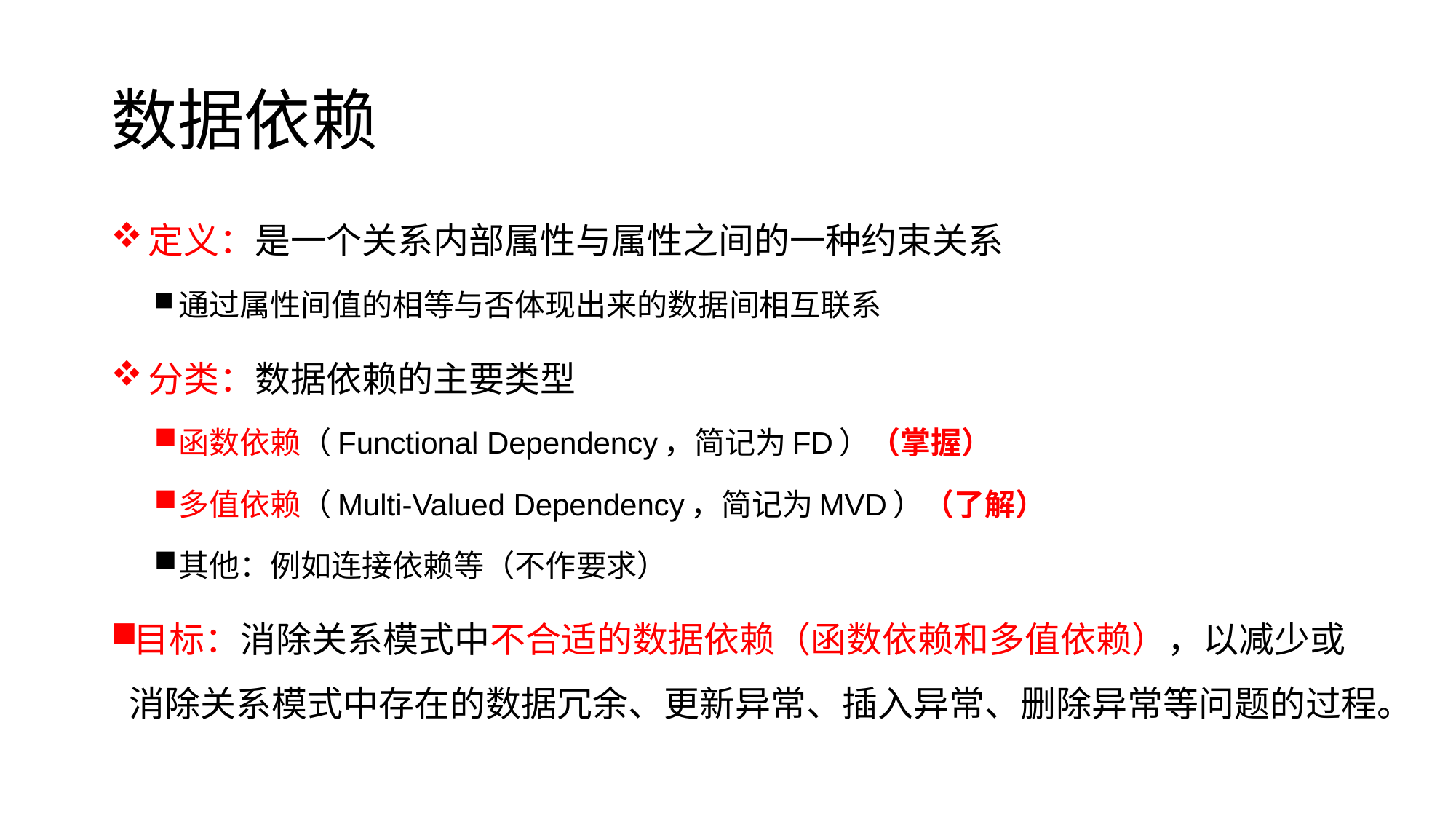

# 数据依赖
定义：是一个关系内部属性与属性之间的一种约束关系
通过属性间值的相等与否体现出来的数据间相互联系
分类：数据依赖的主要类型
函数依赖（Functional Dependency，简记为FD）（掌握）
多值依赖（Multi-Valued Dependency，简记为MVD）（了解）
其他：例如连接依赖等（不作要求）
目标：消除关系模式中不合适的数据依赖（函数依赖和多值依赖），以减少或消除关系模式中存在的数据冗余、更新异常、插入异常、删除异常等问题的过程。